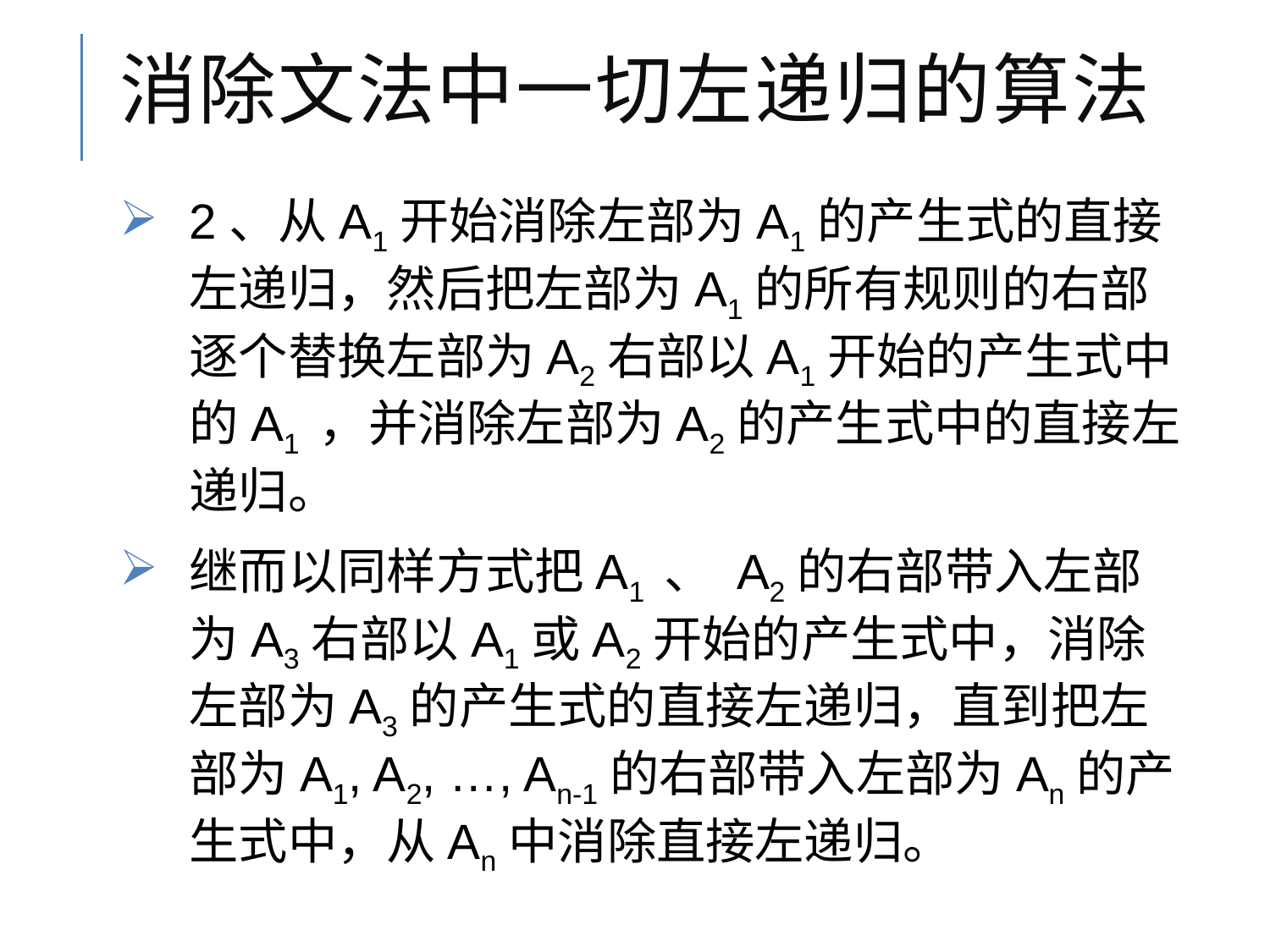

# 消除文法中一切左递归的算法
2、从A1开始消除左部为A1的产生式的直接左递归，然后把左部为A1的所有规则的右部逐个替换左部为A2右部以A1开始的产生式中的A1 ，并消除左部为A2的产生式中的直接左递归。
继而以同样方式把A1 、 A2的右部带入左部为A3右部以A1或A2开始的产生式中，消除左部为A3的产生式的直接左递归，直到把左部为A1, A2, …, An-1的右部带入左部为An的产生式中，从An中消除直接左递归。
24